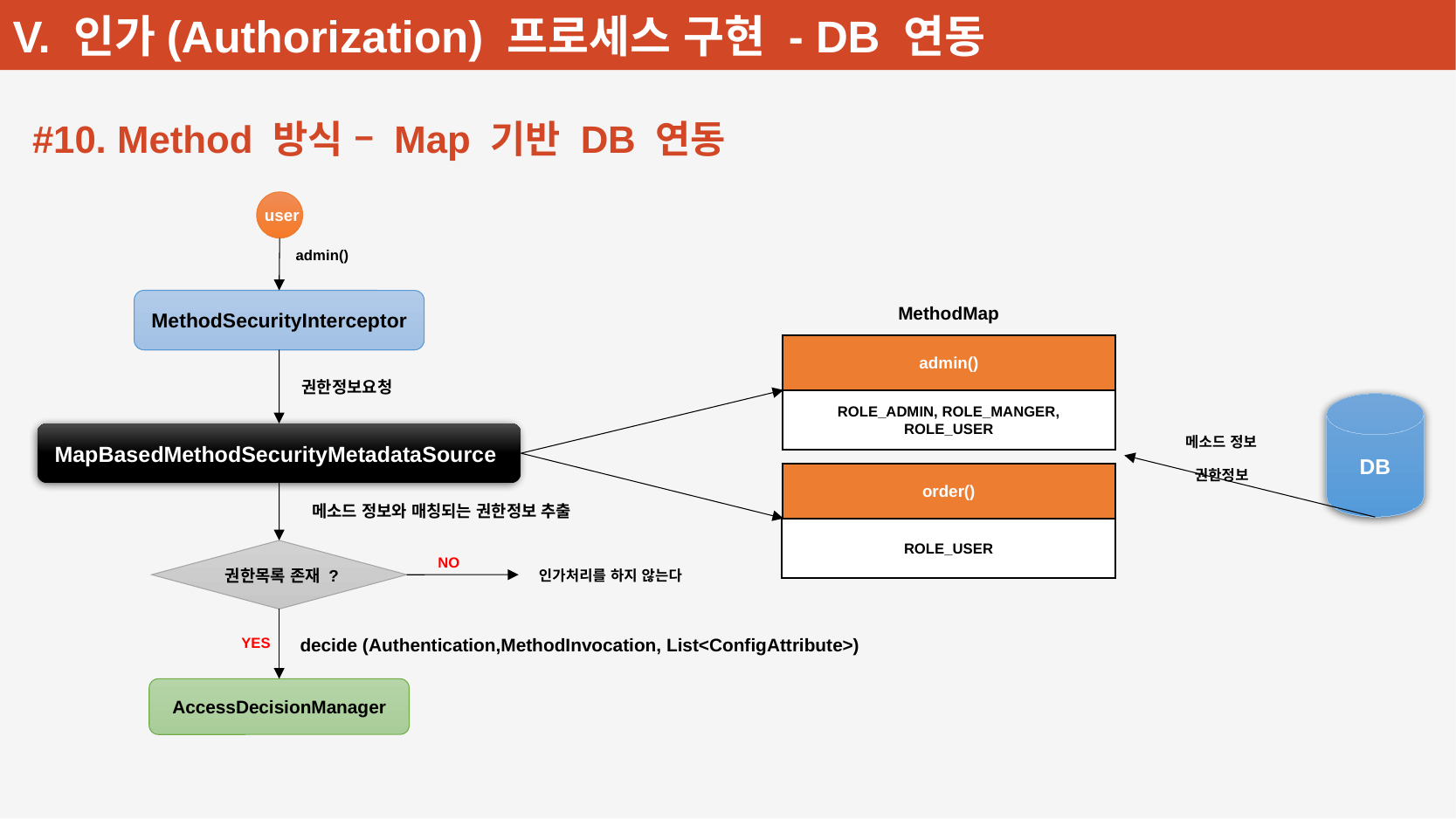

#10. Method 방식 – Map 기반 DB 연동

user
admin()
MethodSecurityInterceptor
MethodMap
admin()
권한정보요청
ROLE_ADMIN, ROLE_MANGER, ROLE_USER
DB
MapBasedMethodSecurityMetadataSource
메소드 정보
권한정보
order()
메소드 정보와 매칭되는 권한정보 추출
ROLE_USER

NO
권한목록 존재 ?
인가처리를 하지 않는다
decide (Authentication,MethodInvocation, List<ConfigAttribute>)
YES
AccessDecisionManager